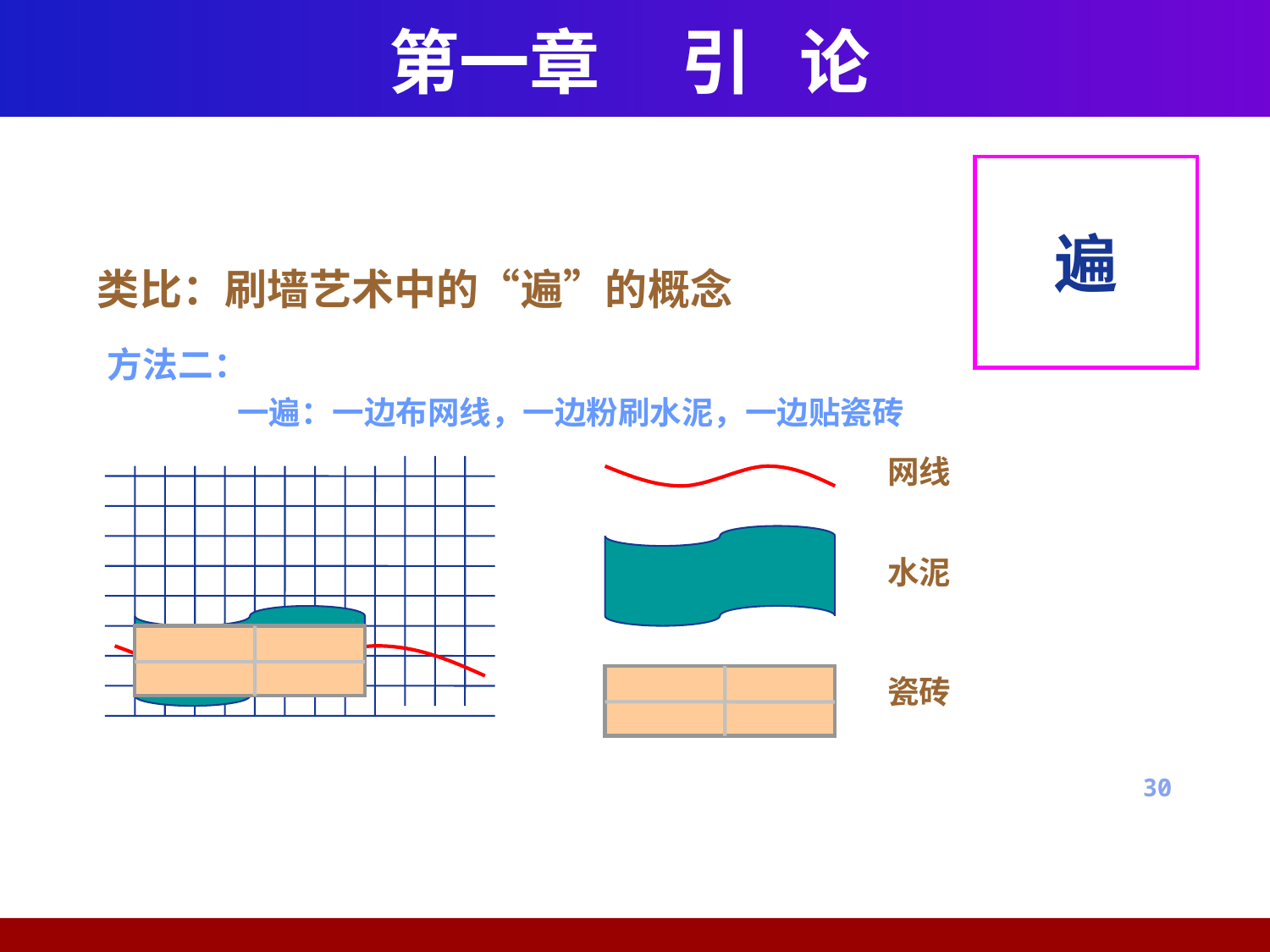

# 第一章     引   论
遍
类比：刷墙艺术中的“遍”的概念
方法二：
一遍：一边布网线，一边粉刷水泥，一边贴瓷砖
网线

水泥

瓷砖

30